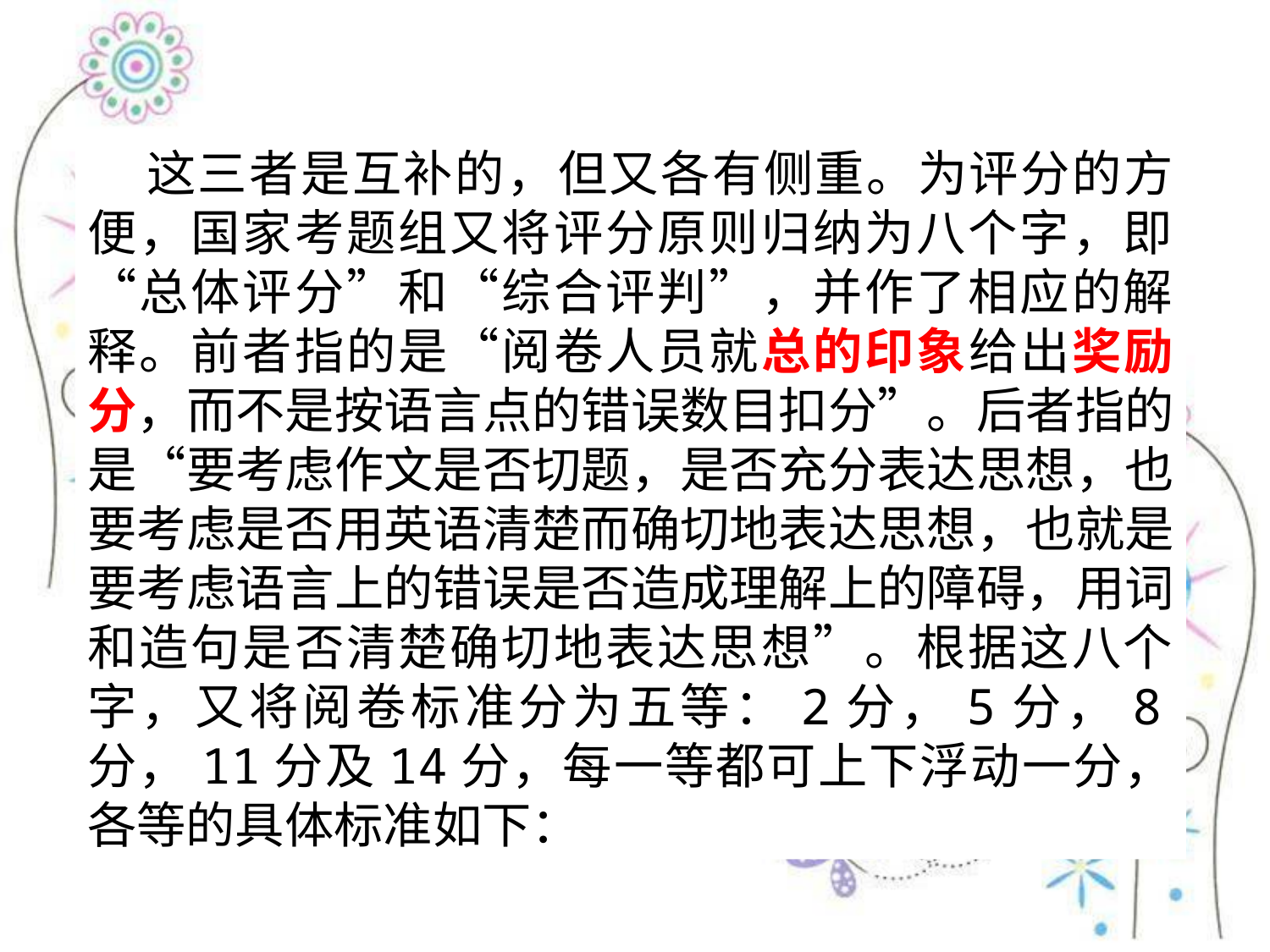

这三者是互补的，但又各有侧重。为评分的方便，国家考题组又将评分原则归纳为八个字，即“总体评分”和“综合评判”，并作了相应的解释。前者指的是“阅卷人员就总的印象给出奖励分，而不是按语言点的错误数目扣分”。后者指的是“要考虑作文是否切题，是否充分表达思想，也要考虑是否用英语清楚而确切地表达思想，也就是要考虑语言上的错误是否造成理解上的障碍，用词和造句是否清楚确切地表达思想”。根据这八个字，又将阅卷标准分为五等：2分，5分，8分，11分及14分，每一等都可上下浮动一分，各等的具体标准如下：